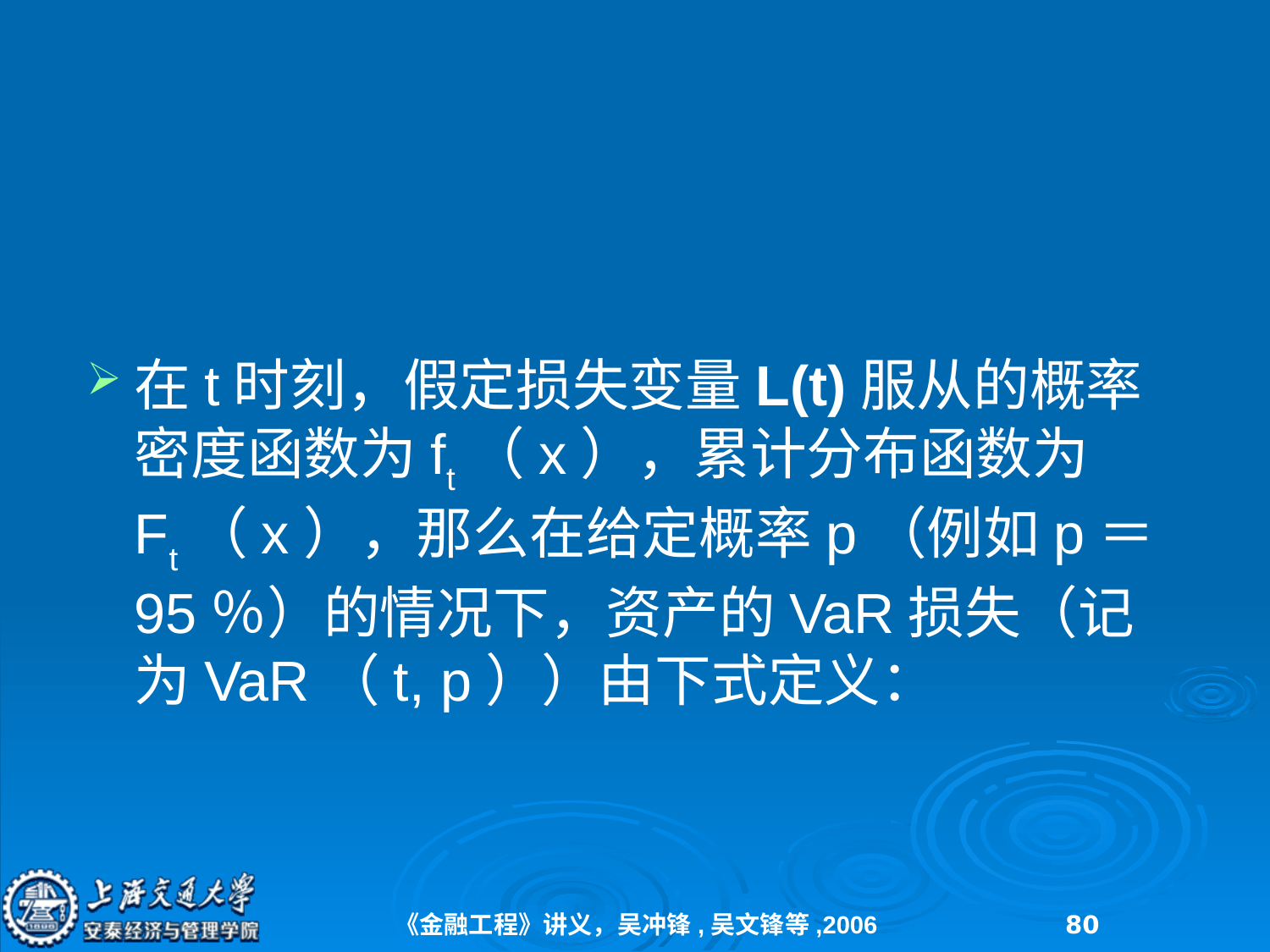

#

在t时刻，假定损失变量L(t)服从的概率密度函数为ft（x），累计分布函数为Ft（x），那么在给定概率p（例如p＝95％）的情况下，资产的VaR损失（记为VaR（t, p））由下式定义：